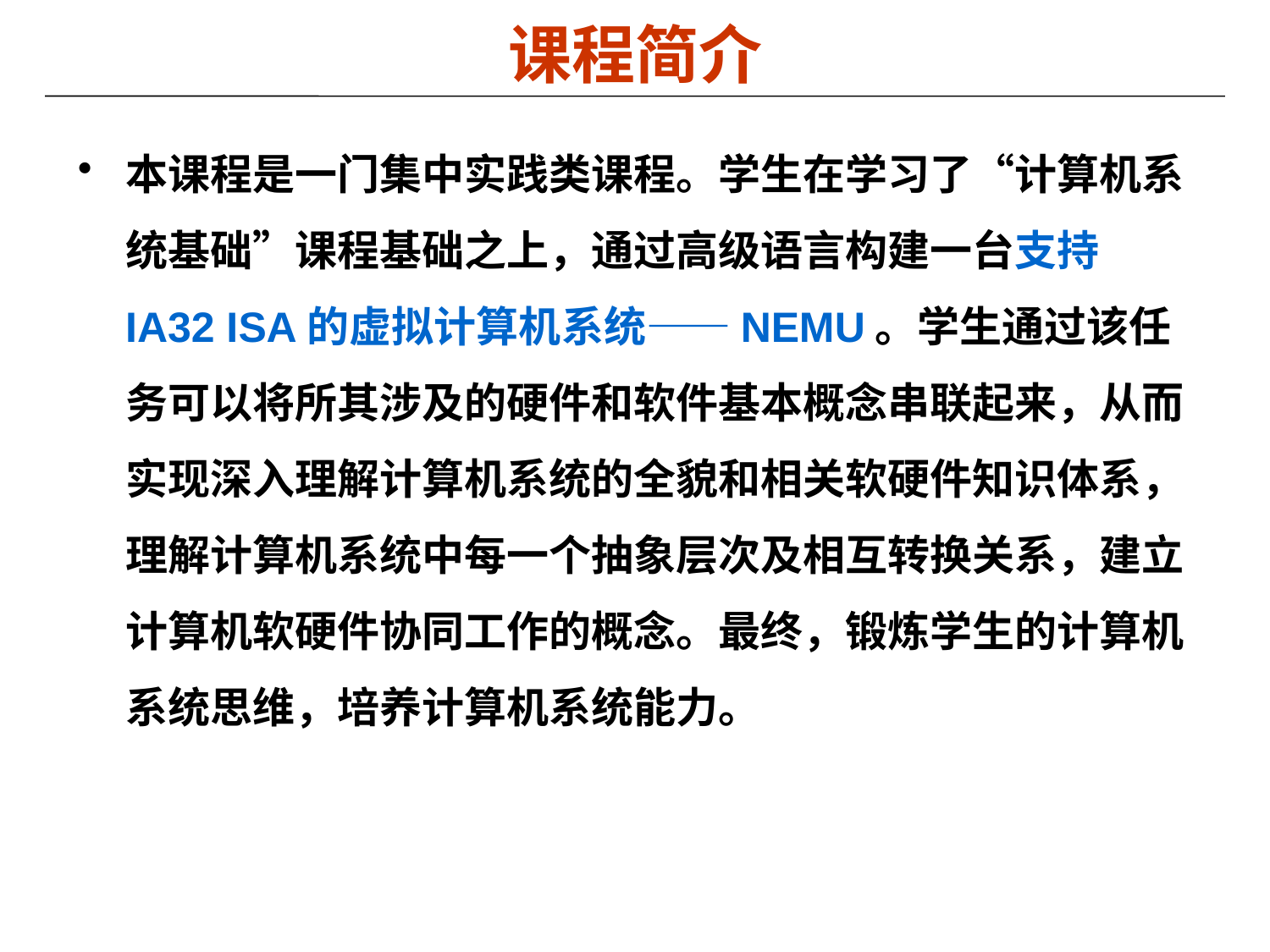

# 课程简介
本课程是一门集中实践类课程。学生在学习了“计算机系统基础”课程基础之上，通过高级语言构建一台支持IA32 ISA的虚拟计算机系统——NEMU。学生通过该任务可以将所其涉及的硬件和软件基本概念串联起来，从而实现深入理解计算机系统的全貌和相关软硬件知识体系，理解计算机系统中每一个抽象层次及相互转换关系，建立计算机软硬件协同工作的概念。最终，锻炼学生的计算机系统思维，培养计算机系统能力。